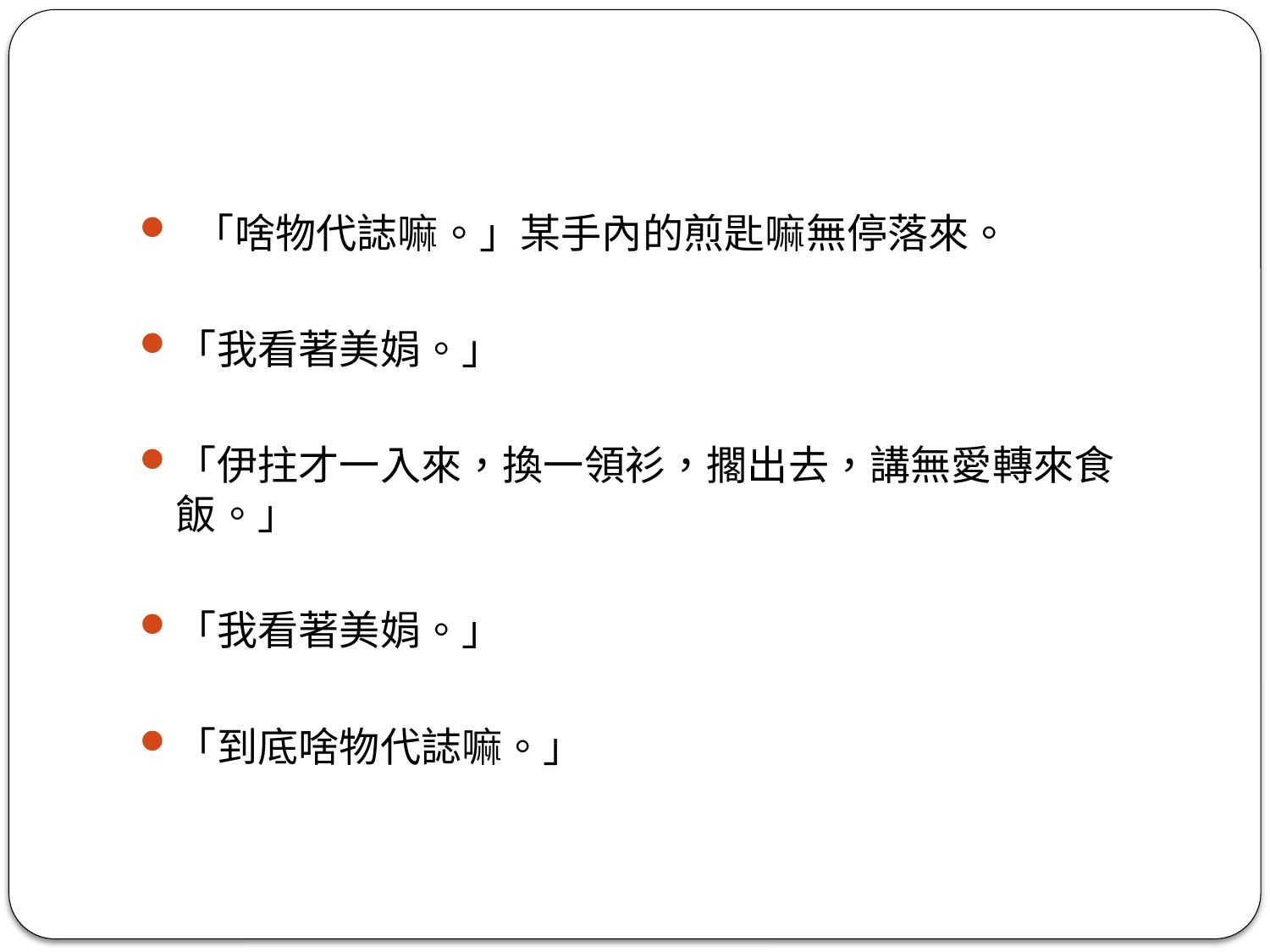

#
 「啥物代誌嘛。」某手內的煎匙嘛無停落來。

「我看著美娟。」

「伊拄才一入來，換一領衫，擱出去，講無愛轉來食飯。」

「我看著美娟。」

「到底啥物代誌嘛。」